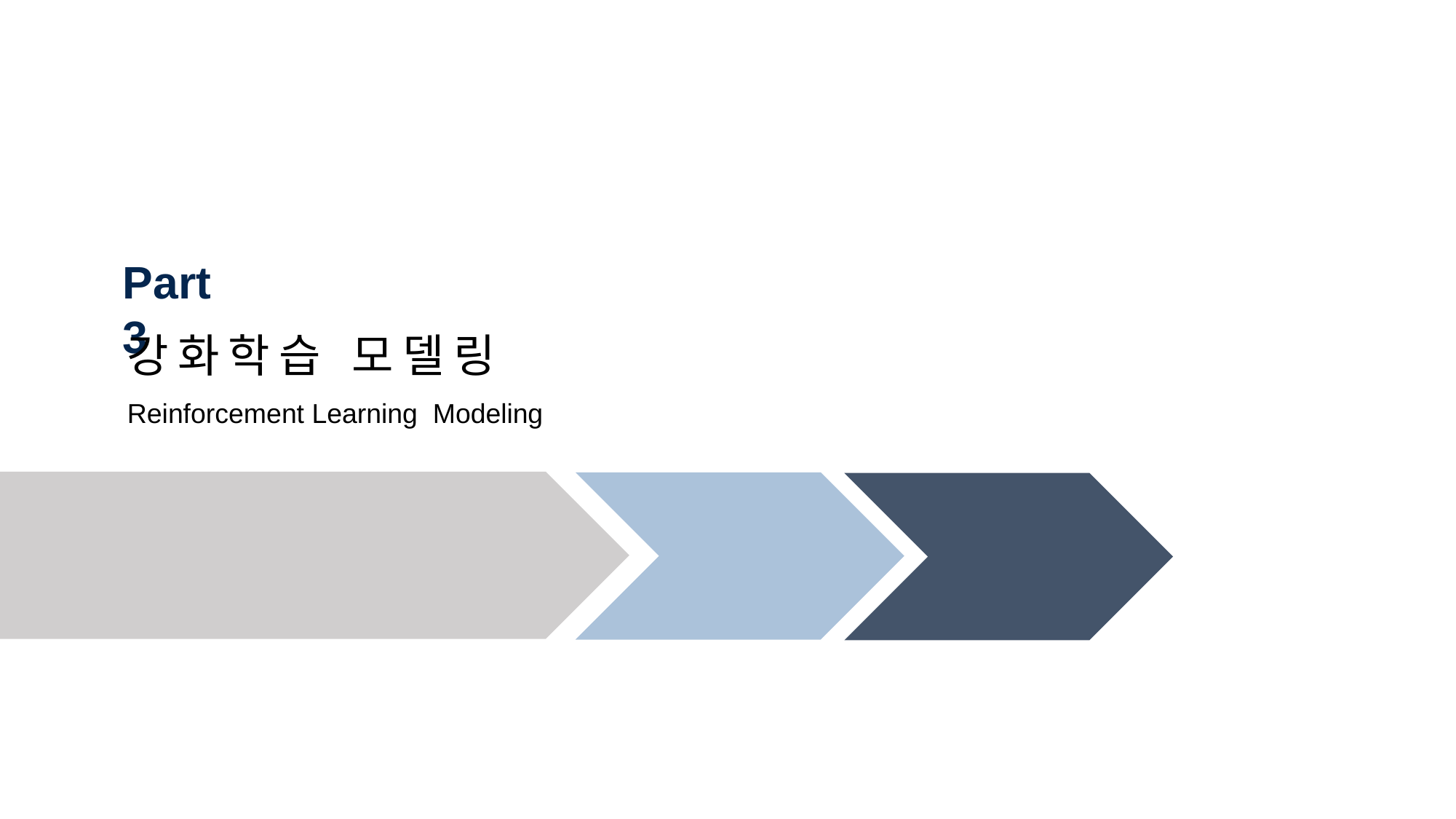

Part 3
강화학습 모델링
Reinforcement Learning  Modeling